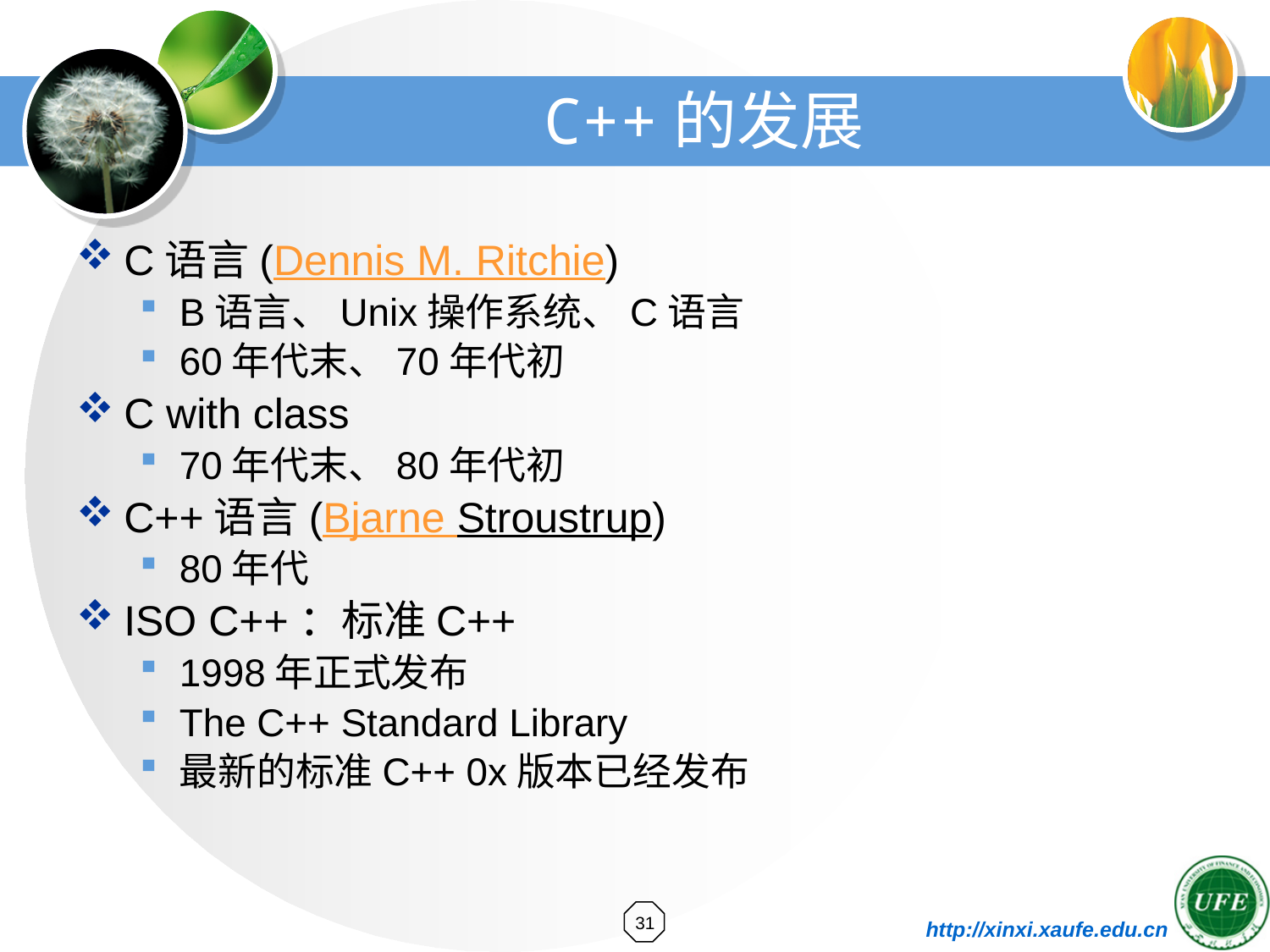

# C++的发展
C语言(Dennis M. Ritchie)
B语言、Unix操作系统、C语言
60年代末、70年代初
C with class
70年代末、80年代初
C++语言(Bjarne Stroustrup)
80年代
ISO C++：标准C++
1998年正式发布
The C++ Standard Library
最新的标准C++ 0x版本已经发布
31
http://xinxi.xaufe.edu.cn